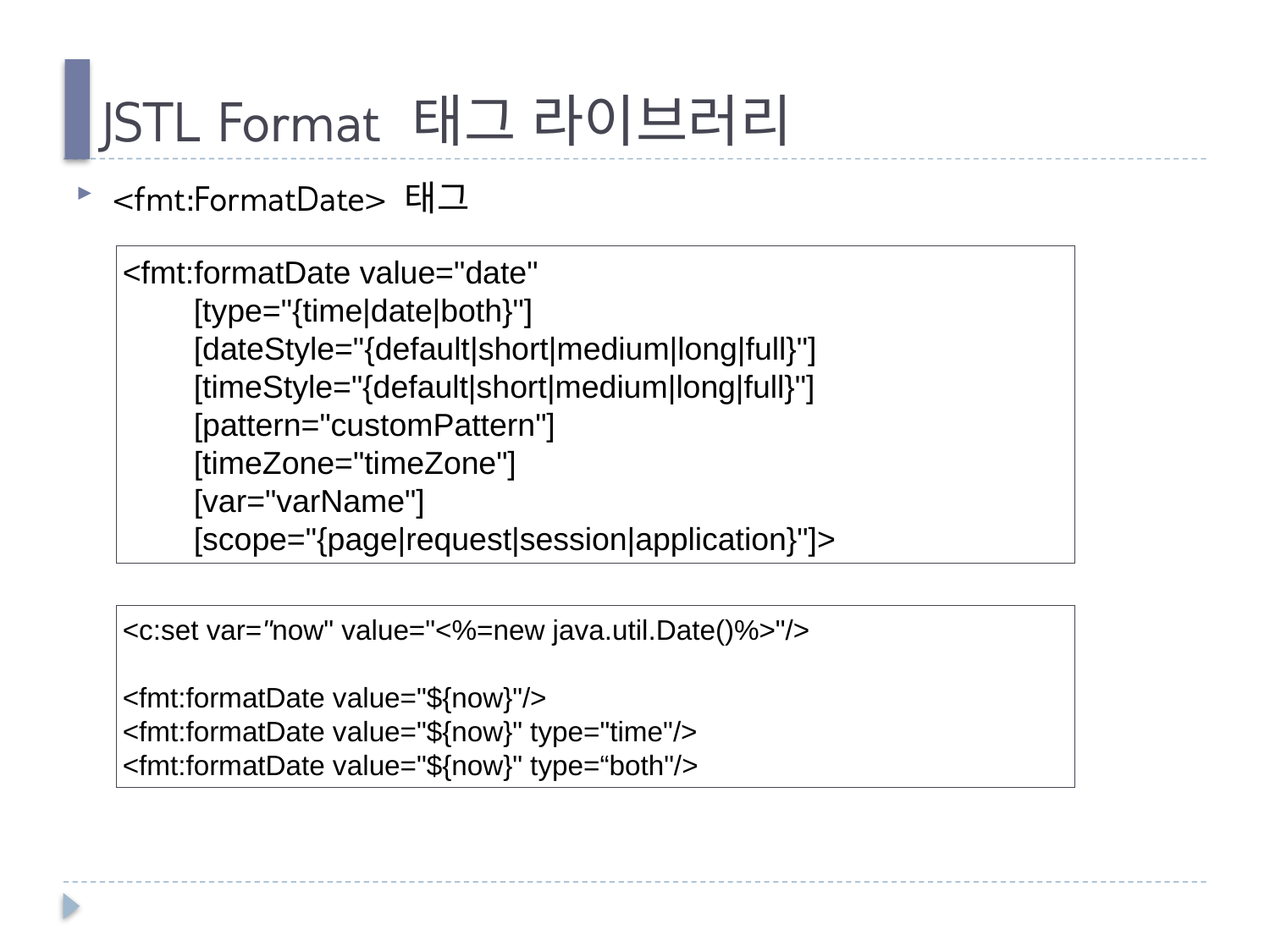

# JSTL Format 태그 라이브러리
<fmt:FormatDate> 태그
<fmt:formatDate value="date"
        [type="{time|date|both}"]
        [dateStyle="{default|short|medium|long|full}"]
        [timeStyle="{default|short|medium|long|full}"]
        [pattern="customPattern"]
        [timeZone="timeZone"]
        [var="varName"]
        [scope="{page|request|session|application}"]>
<c:set var="now" value="<%=new java.util.Date()%>"/>

<fmt:formatDate value="${now}"/>
<fmt:formatDate value="${now}" type="time"/>
<fmt:formatDate value="${now}" type=“both"/>